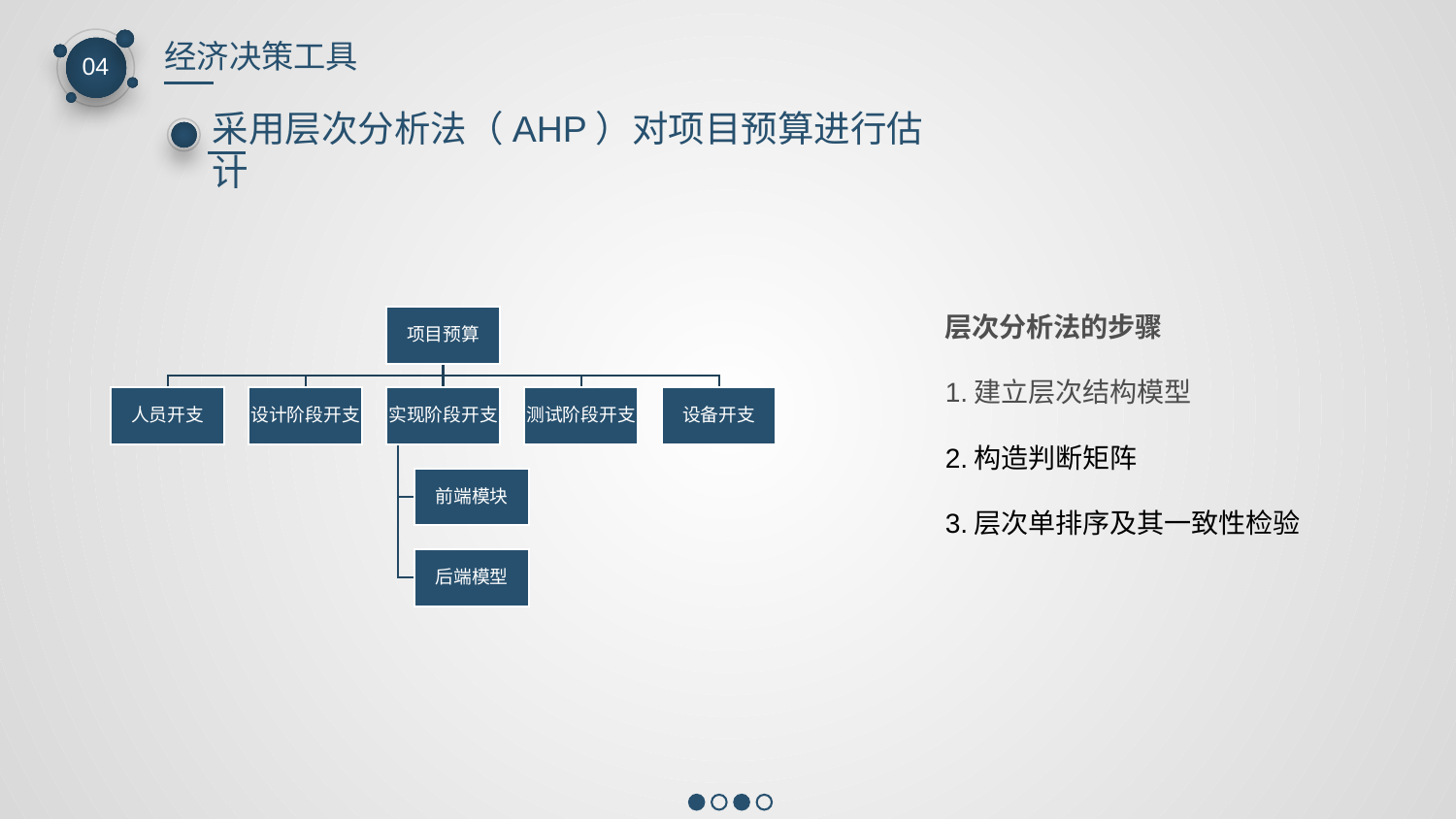

经济决策工具

04
采用层次分析法（AHP）对项目预算进行估计

项目预算
人员开支
设计阶段开支
实现阶段开支
前端模块
后端模型
测试阶段开支
设备开支
层次分析法的步骤

1.建立层次结构模型

2.构造判断矩阵

3.层次单排序及其一致性检验